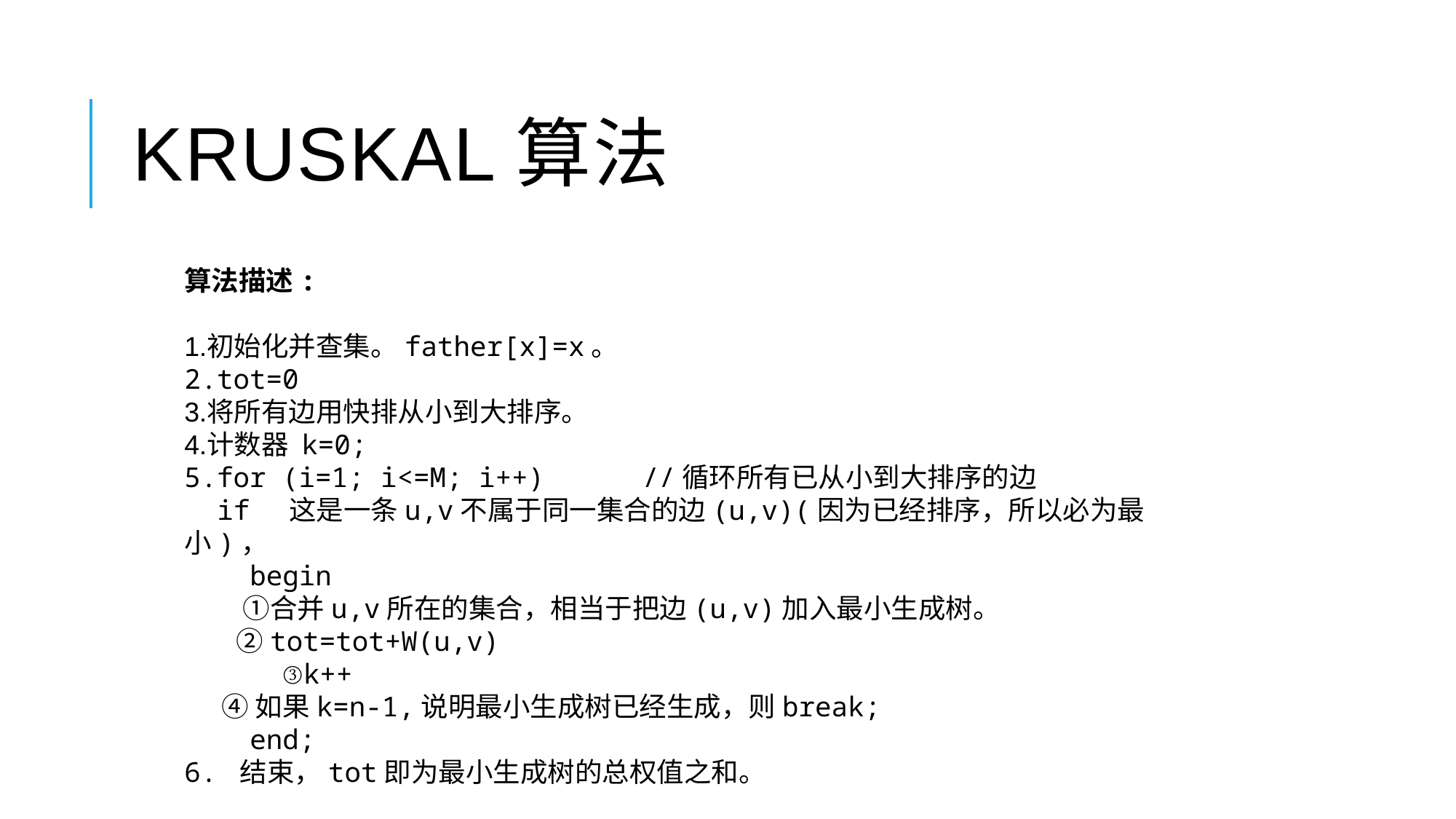

Kruskal算法

算法描述:

初始化并查集。father[x]=x。
tot=0
将所有边用快排从小到大排序。
计数器 k=0;
for (i=1; i<=M; i++)      //循环所有已从小到大排序的边
  if  这是一条u,v不属于同一集合的边(u,v)(因为已经排序，所以必为最小)，
    begin
    　①合并u,v所在的集合，相当于把边(u,v)加入最小生成树。
　    ②tot=tot+W(u,v)
      ③k++
      ④如果k=n-1,说明最小生成树已经生成，则break;
    end;
6. 结束，tot即为最小生成树的总权值之和。